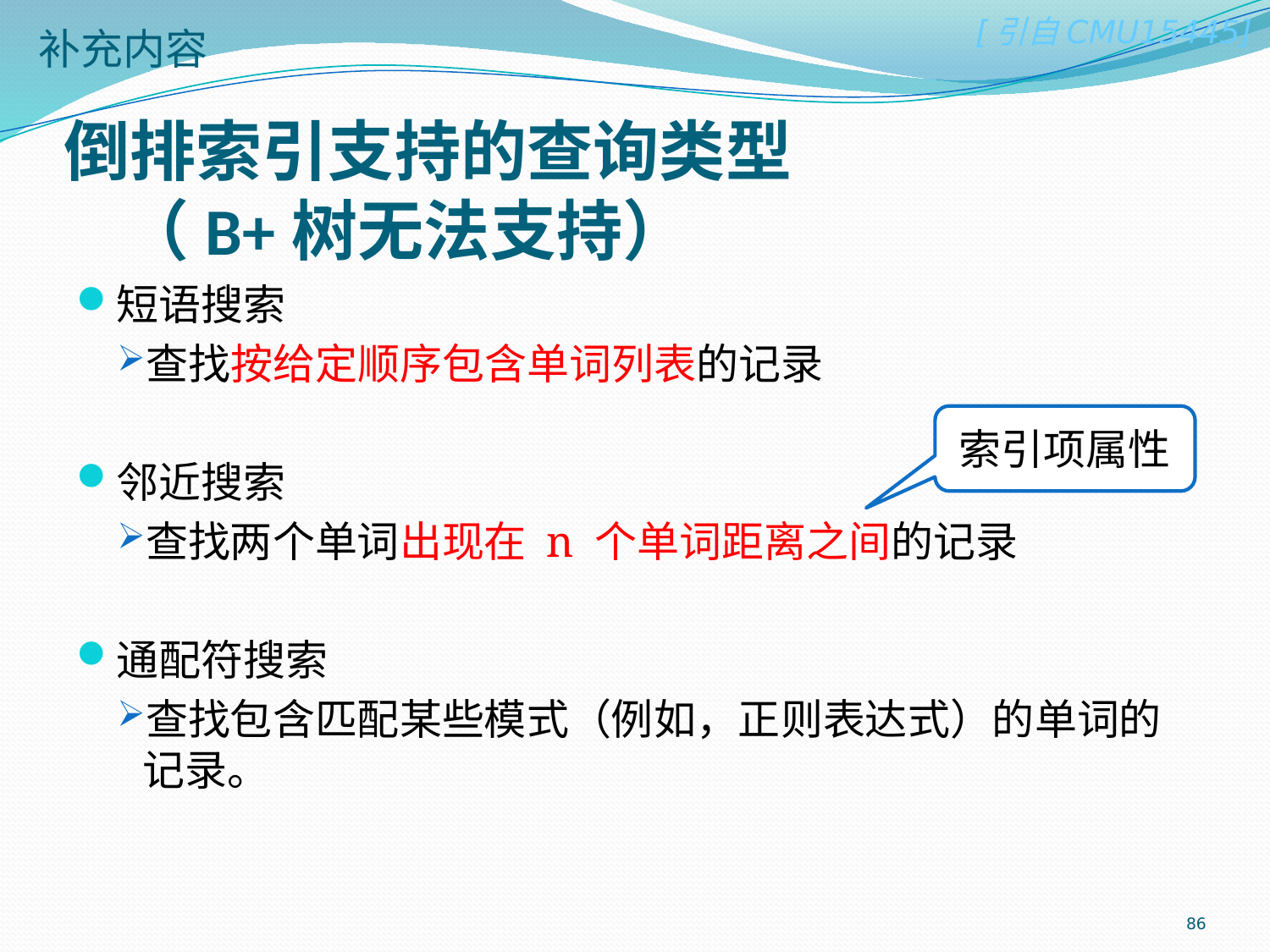

补充内容
# 倒排索引支持的查询类型 （B+树无法支持）
短语搜索
查找按给定顺序包含单词列表的记录

邻近搜索
查找两个单词出现在 n 个单词距离之间的记录

通配符搜索
查找包含匹配某些模式（例如，正则表达式）的单词的记录。

索引项属性
86